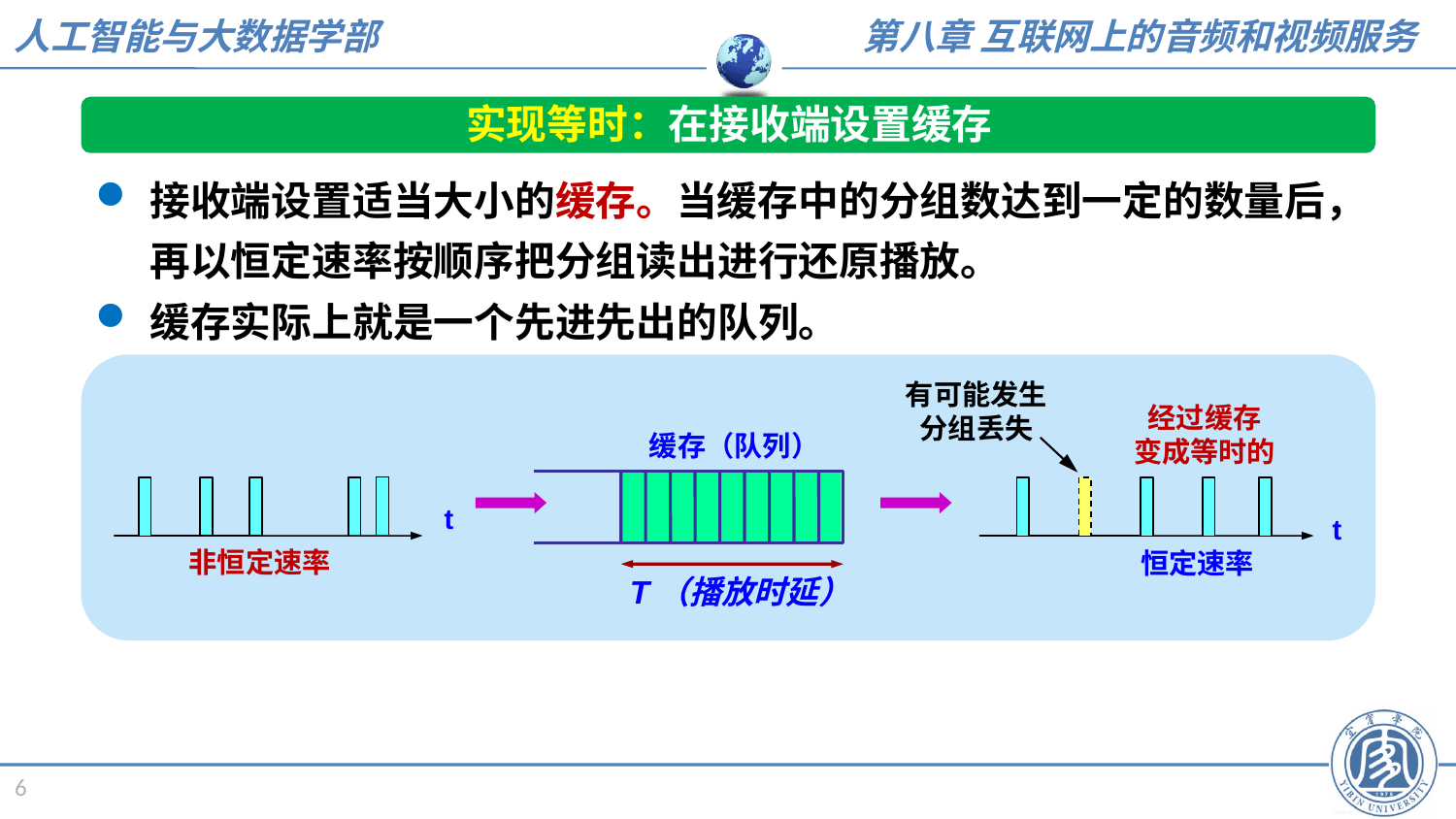

实现等时：在接收端设置缓存

接收端设置适当大小的缓存。当缓存中的分组数达到一定的数量后，再以恒定速率按顺序把分组读出进行还原播放。
缓存实际上就是一个先进先出的队列。

有可能发生
分组丢失
经过缓存
变成等时的
缓存（队列）

T（播放时延）

t
t

非恒定速率
恒定速率
6